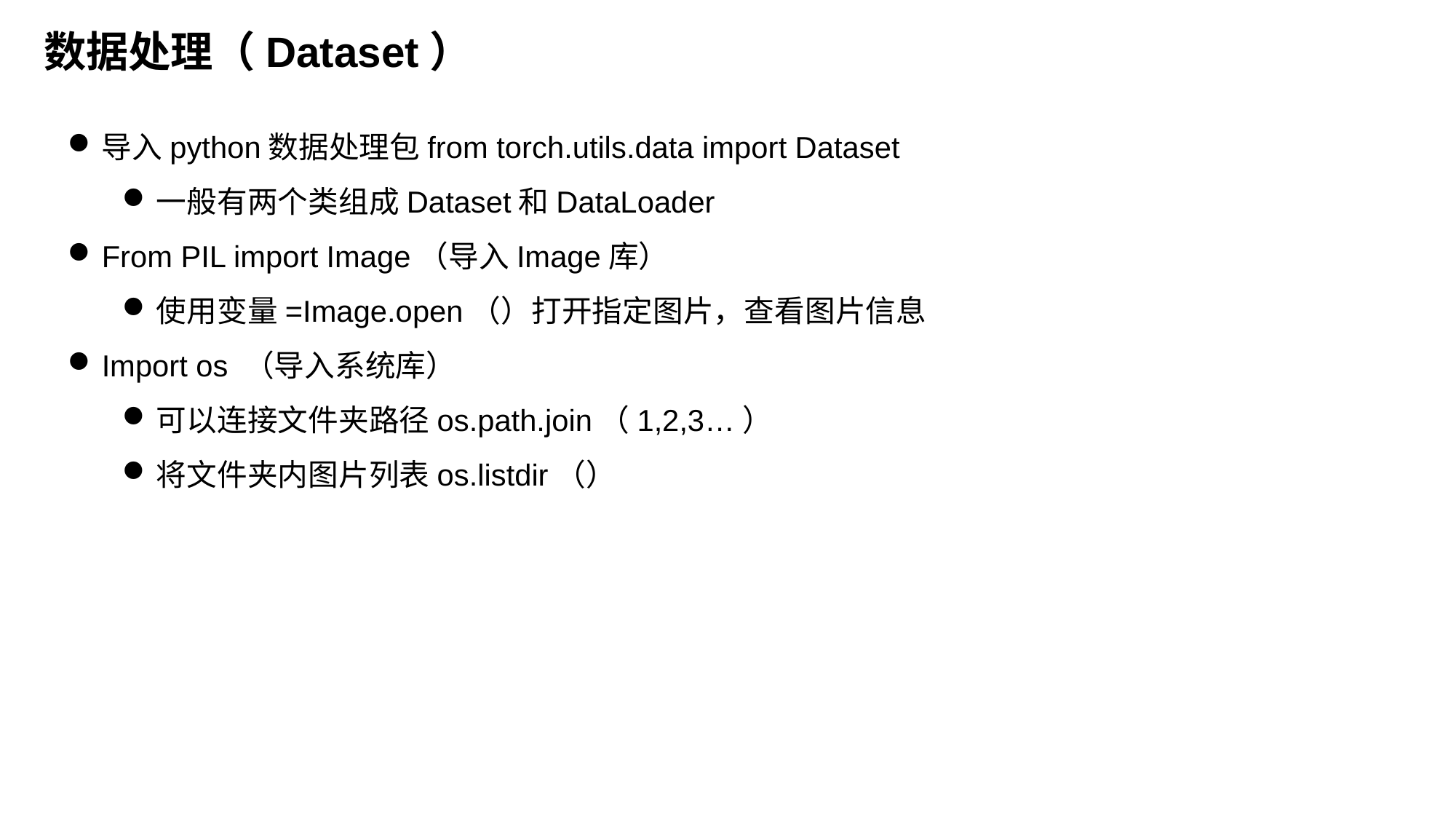

数据处理（Dataset）
导入python数据处理包from torch.utils.data import Dataset
一般有两个类组成Dataset和DataLoader
From PIL import Image（导入Image库）
使用变量=Image.open（）打开指定图片，查看图片信息
Import os （导入系统库）
可以连接文件夹路径os.path.join（1,2,3…）
将文件夹内图片列表os.listdir（）